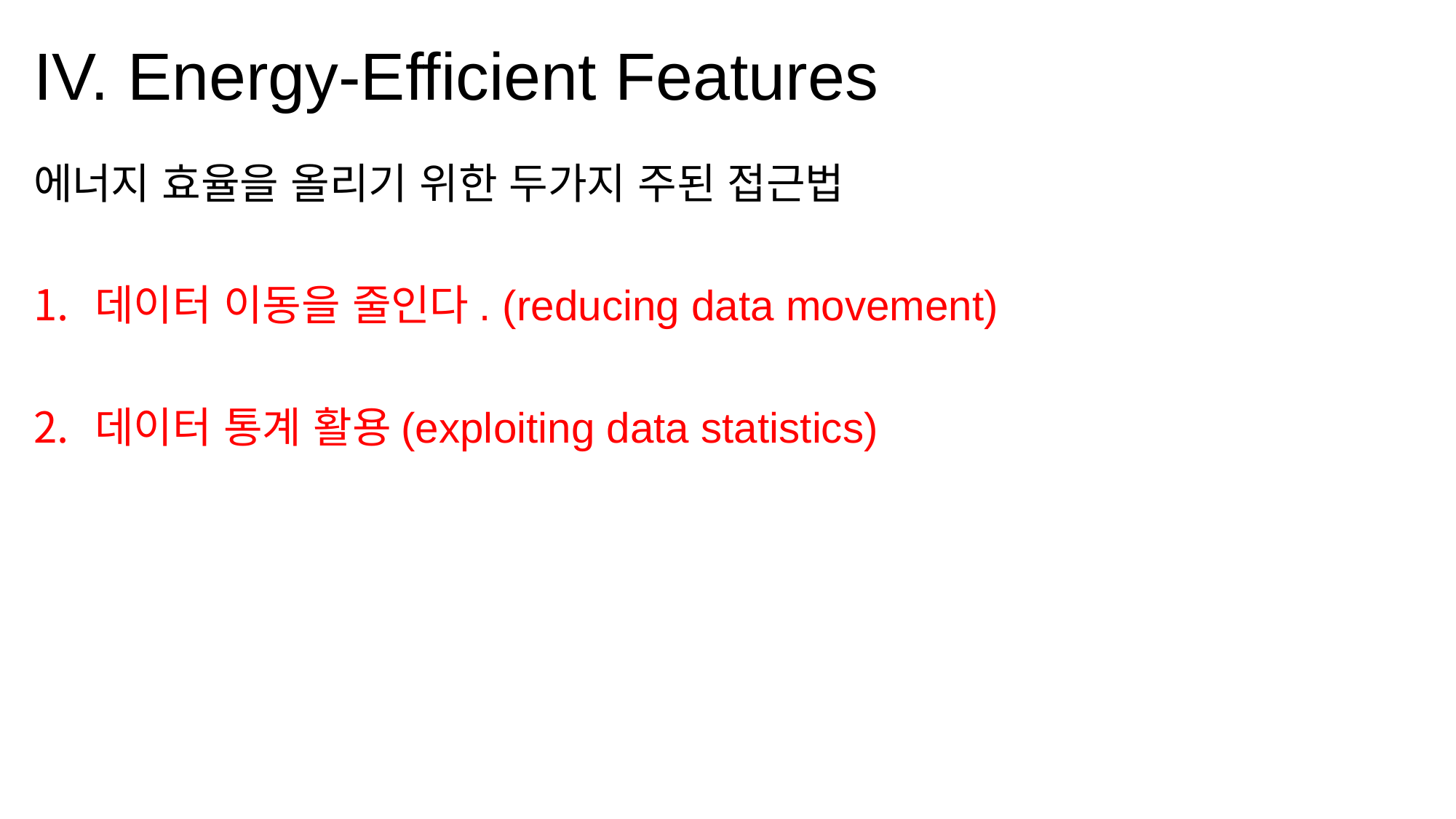

# IV. Energy-Efficient Features
에너지 효율을 올리기 위한 두가지 주된 접근법

데이터 이동을 줄인다. (reducing data movement)

데이터 통계 활용(exploiting data statistics)